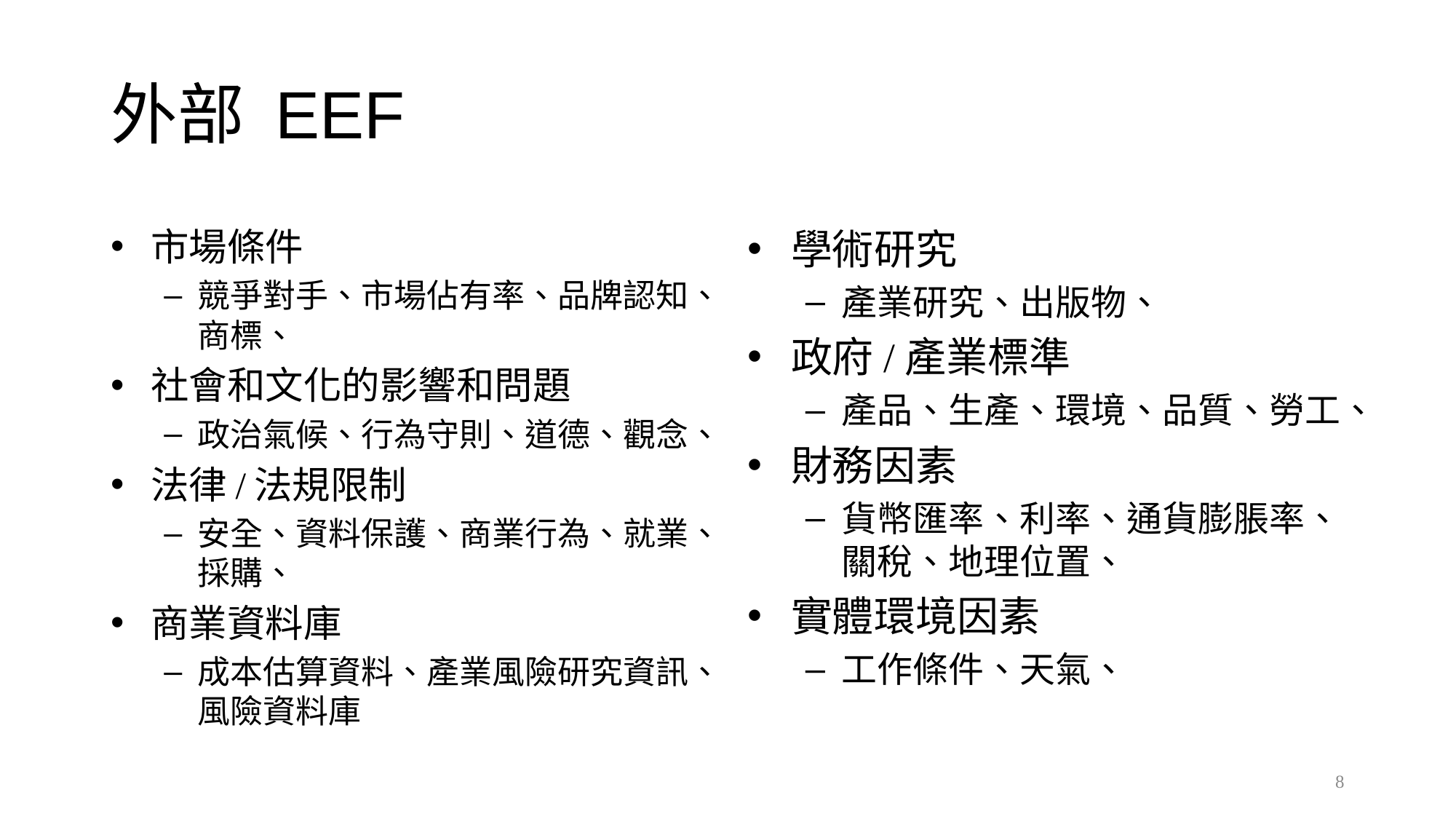

# 外部 EEF
市場條件
競爭對手、市場佔有率、品牌認知、商標、
社會和文化的影響和問題
政治氣候、行為守則、道德、觀念、
法律/法規限制
安全、資料保護、商業行為、就業、採購、
商業資料庫
成本估算資料、產業風險研究資訊、風險資料庫

學術研究
產業研究、出版物、
政府/產業標準
產品、生產、環境、品質、勞工、
財務因素
貨幣匯率、利率、通貨膨脹率、關稅、地理位置、
實體環境因素
工作條件、天氣、
8